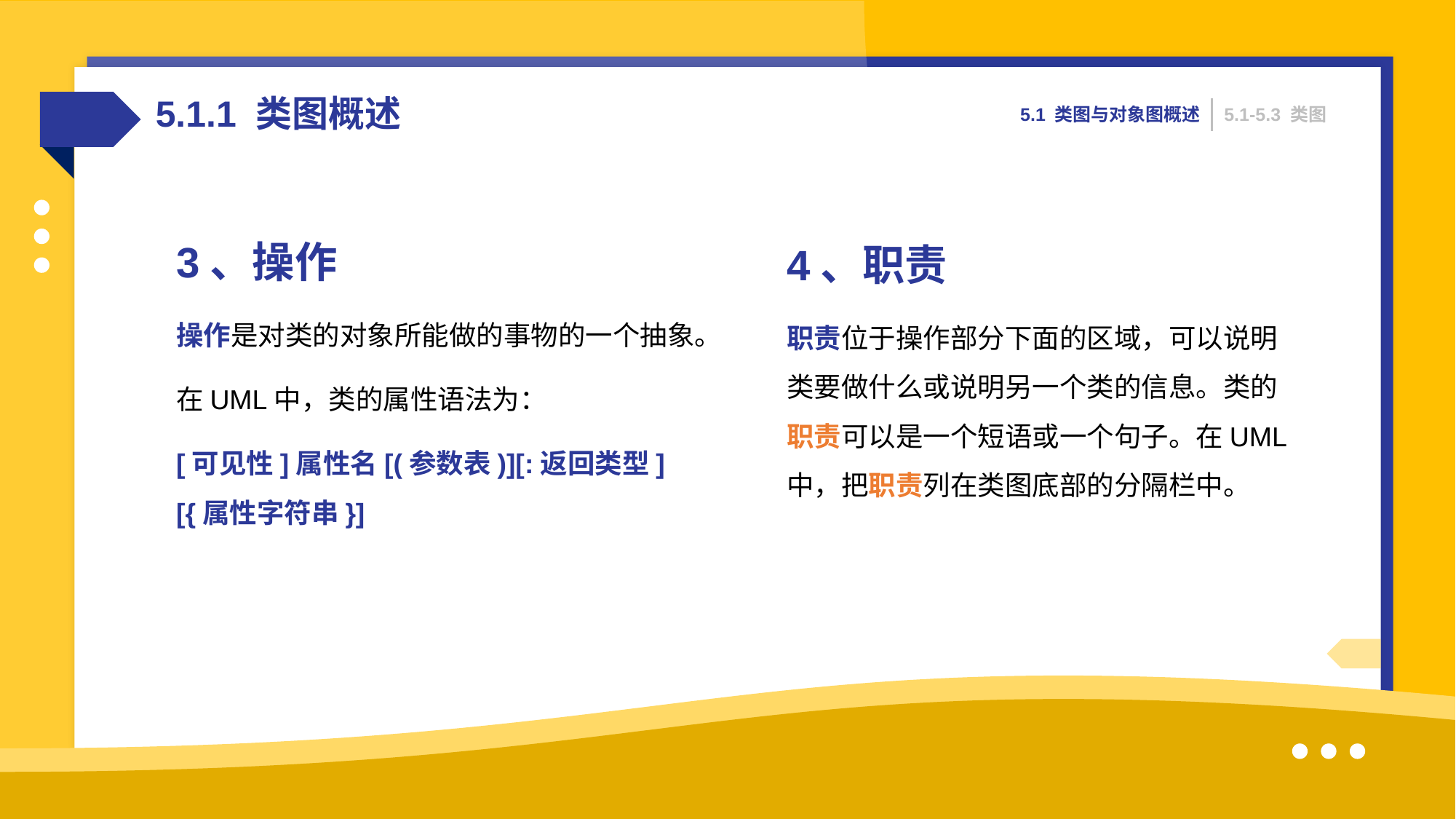

5.1.1 类图概述
5.1 类图与对象图概述
5.1-5.3 类图
3、操作
操作是对类的对象所能做的事物的一个抽象。
在UML中，类的属性语法为：
[可见性]属性名[(参数表)][:返回类型][{属性字符串}]
4、职责
职责位于操作部分下面的区域，可以说明类要做什么或说明另一个类的信息。类的职责可以是一个短语或一个句子。在UML中，把职责列在类图底部的分隔栏中。